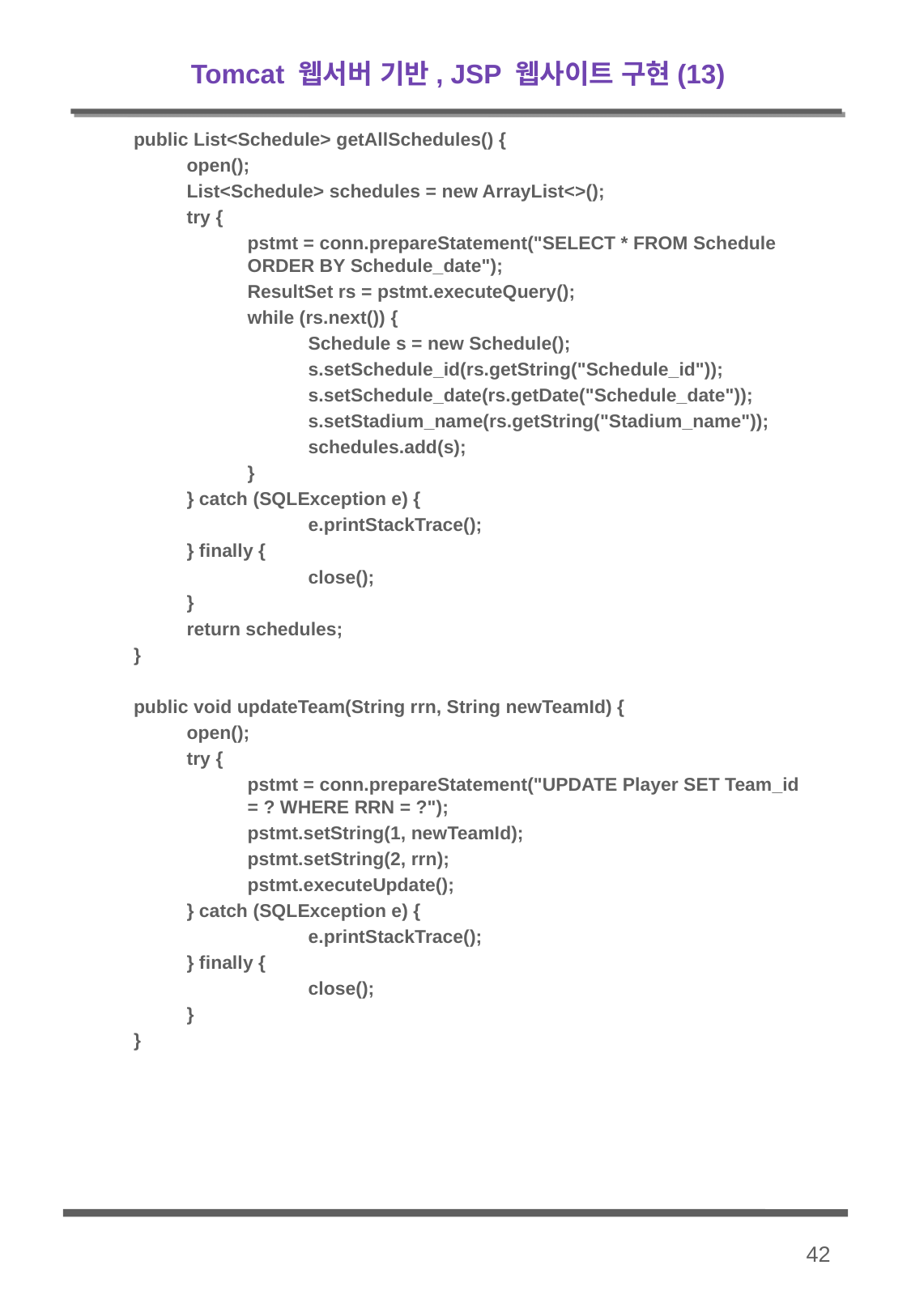

# Tomcat 웹서버 기반, JSP 웹사이트 구현(13)
public List<Schedule> getAllSchedules() {
open();
List<Schedule> schedules = new ArrayList<>();
try {
pstmt = conn.prepareStatement("SELECT * FROM Schedule ORDER BY Schedule_date");
ResultSet rs = pstmt.executeQuery();
while (rs.next()) {
Schedule s = new Schedule();
s.setSchedule_id(rs.getString("Schedule_id"));
s.setSchedule_date(rs.getDate("Schedule_date"));
s.setStadium_name(rs.getString("Stadium_name"));
schedules.add(s);
}
} catch (SQLException e) {
	e.printStackTrace();
} finally {
	close();
}
return schedules;
}

public void updateTeam(String rrn, String newTeamId) {
open();
try {
pstmt = conn.prepareStatement("UPDATE Player SET Team_id = ? WHERE RRN = ?");
pstmt.setString(1, newTeamId);
pstmt.setString(2, rrn);
pstmt.executeUpdate();
} catch (SQLException e) {
	e.printStackTrace();
} finally {
	close();
}
}

42